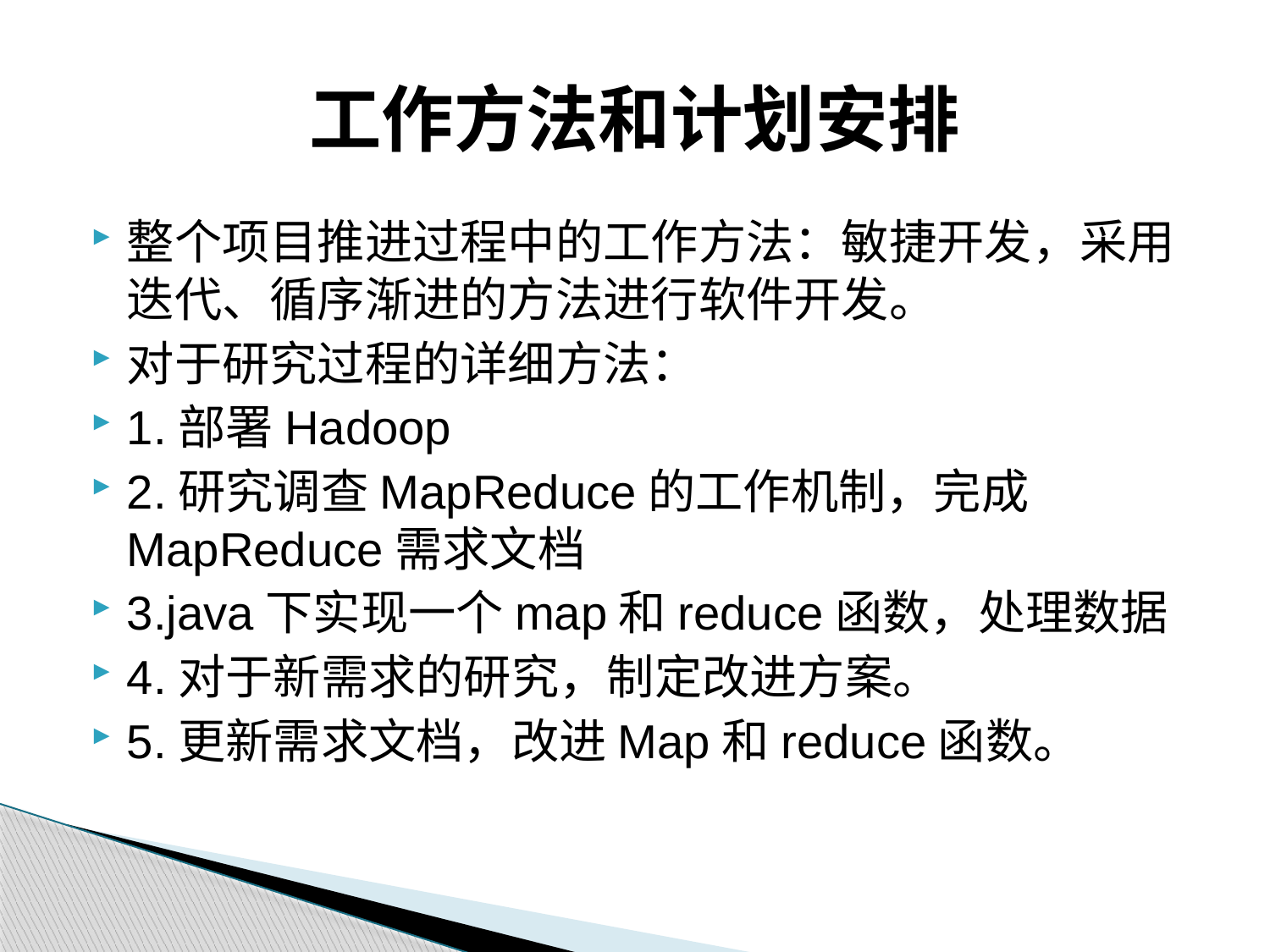

# 工作方法和计划安排
整个项目推进过程中的工作方法：敏捷开发，采用迭代、循序渐进的方法进行软件开发。
对于研究过程的详细方法：
1.部署Hadoop
2.研究调查MapReduce的工作机制，完成MapReduce需求文档
3.java下实现一个map和reduce函数，处理数据
4.对于新需求的研究，制定改进方案。
5.更新需求文档，改进Map和reduce函数。